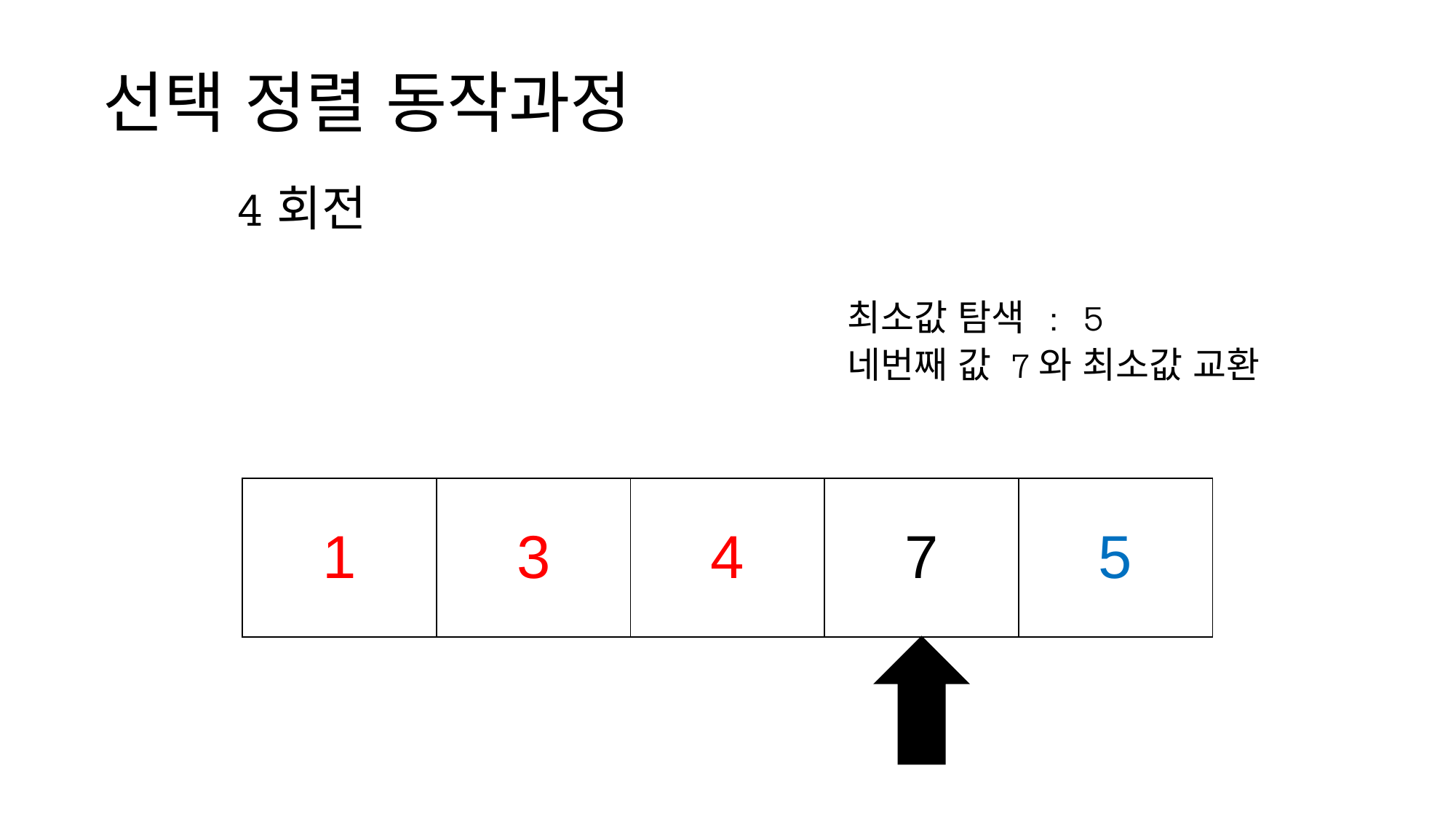

# 선택 정렬 동작과정
4회전
최소값 탐색 : 5
네번째 값 7와 최소값 교환
| 1 | 3 | 4 | 7 | 5 |
| --- | --- | --- | --- | --- |